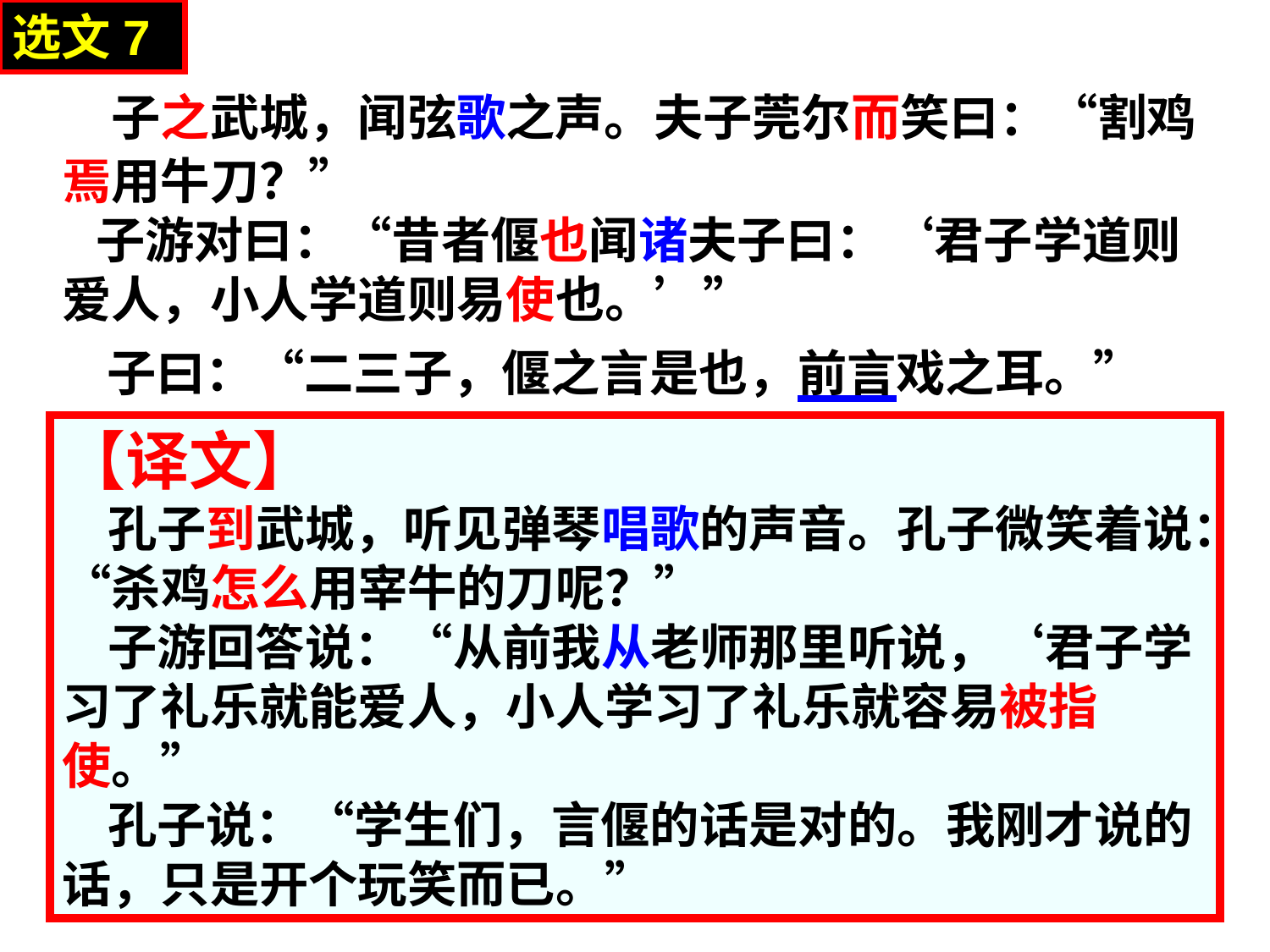

选文7
# 子之武城，闻弦歌之声。夫子莞尔而笑曰：“割鸡焉用牛刀？” 子游对曰：“昔者偃也闻诸夫子曰：‘君子学道则爱人，小人学道则易使也。’” 子曰：“二三子，偃之言是也，前言戏之耳。”
【译文】
   孔子到武城，听见弹琴唱歌的声音。孔子微笑着说：“杀鸡怎么用宰牛的刀呢？”
   子游回答说：“从前我从老师那里听说，‘君子学习了礼乐就能爱人，小人学习了礼乐就容易被指使。”
   孔子说：“学生们，言偃的话是对的。我刚才说的话，只是开个玩笑而已。”